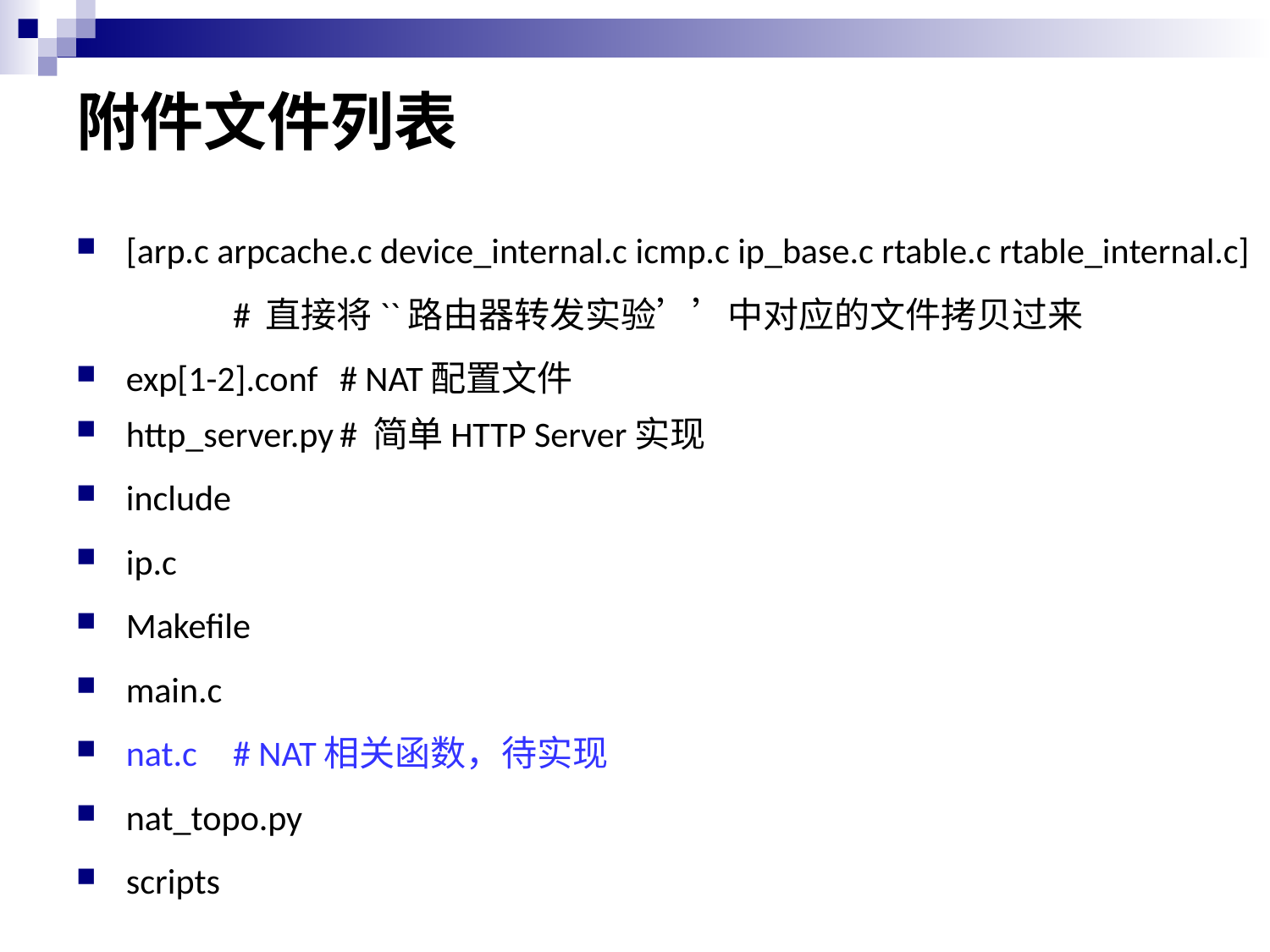

# 附件文件列表
[arp.c arpcache.c device_internal.c icmp.c ip_base.c rtable.c rtable_internal.c]			# 直接将``路由器转发实验’’中对应的文件拷贝过来
exp[1-2].conf 	# NAT配置文件
http_server.py	# 简单HTTP Server实现
include
ip.c
Makefile
main.c
nat.c			# NAT相关函数，待实现
nat_topo.py
scripts
21